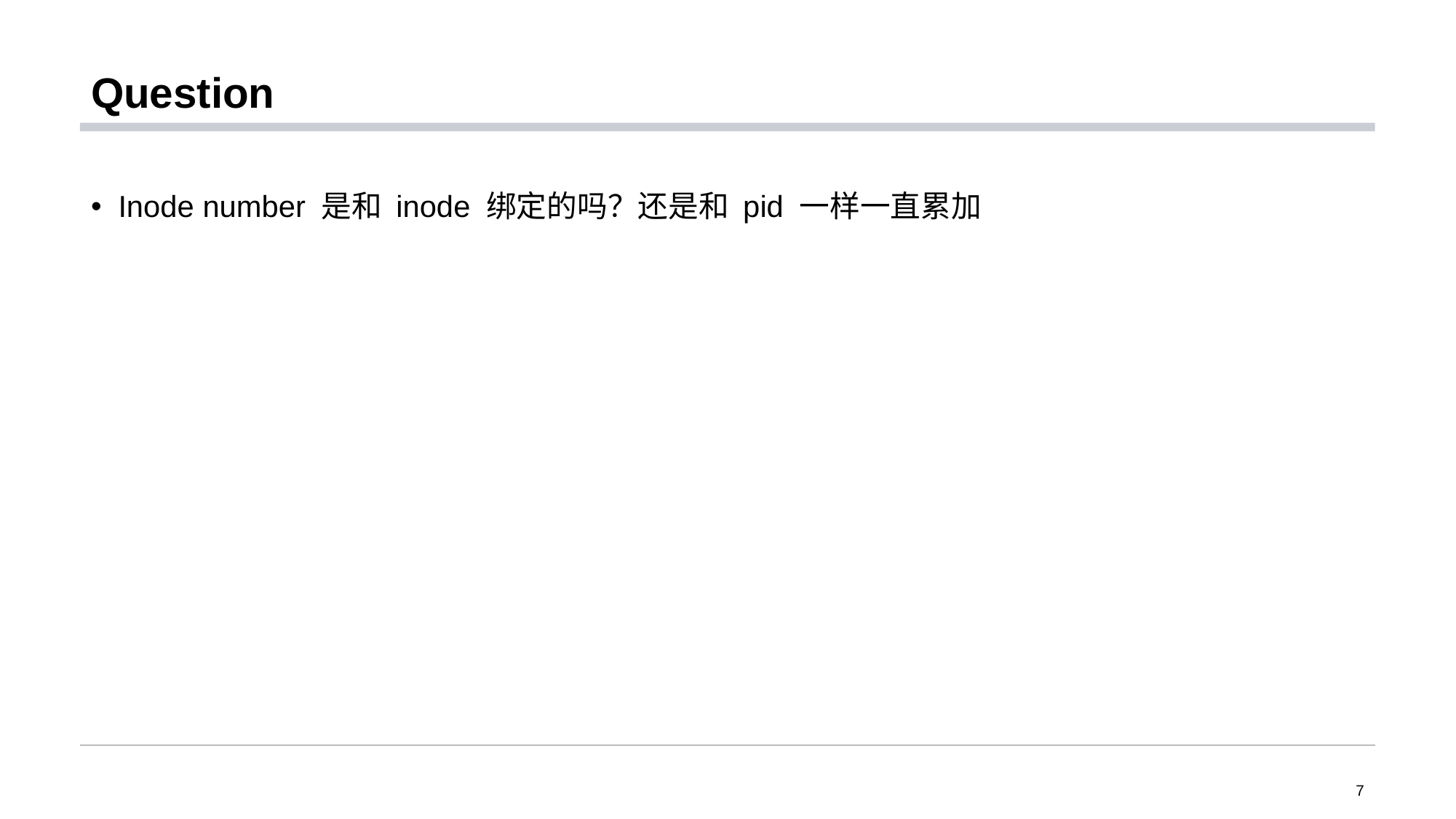

# Question

Inode number 是和 inode 绑定的吗？还是和 pid 一样一直累加
7